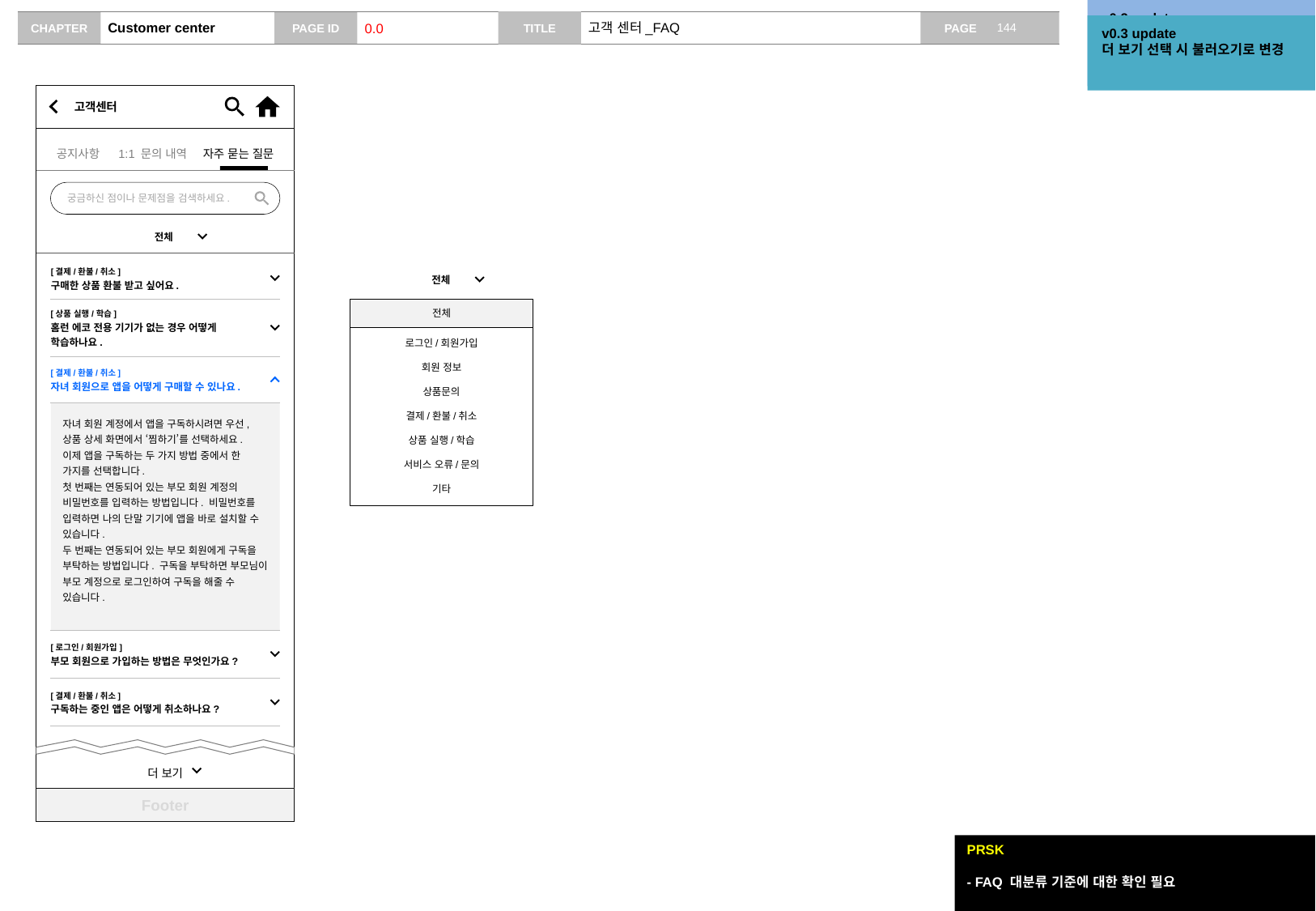

v0.2 update
화면 구성 수정
# Customer center
0.0
고객 센터_FAQ
v0.3 update
더 보기 선택 시 불러오기로 변경
고객센터

공지사항     1:1 문의 내역     자주 묻는 질문

궁금하신 점이나 문제점을 검색하세요.

전체

[결제/환불/취소]
구매한 상품 환불 받고 싶어요.
전체

전체
로그인/회원가입

회원 정보

상품문의

결제/환불/취소

상품 실행/학습

서비스 오류/문의

기타
[상품 실행/학습]
홈런 에코 전용 기기가 없는 경우 어떻게 학습하나요.

[결제/환불/취소]
자녀 회원으로 앱을 어떻게 구매할 수 있나요.

자녀 회원 계정에서 앱을 구독하시려면 우선, 상품 상세 화면에서 ‘찜하기’를 선택하세요.
이제 앱을 구독하는 두 가지 방법 중에서 한 가지를 선택합니다.
첫 번째는 연동되어 있는 부모 회원 계정의 비밀번호를 입력하는 방법입니다. 비밀번호를 입력하면 나의 단말 기기에 앱을 바로 설치할 수 있습니다.
두 번째는 연동되어 있는 부모 회원에게 구독을 부탁하는 방법입니다. 구독을 부탁하면 부모님이 부모 계정으로 로그인하여 구독을 해줄 수 있습니다.
[로그인/회원가입]
부모 회원으로 가입하는 방법은 무엇인가요?

[결제/환불/취소]
구독하는 중인 앱은 어떻게 취소하나요?

더 보기

Footer
PRSK

- FAQ 대분류 기준에 대한 확인 필요